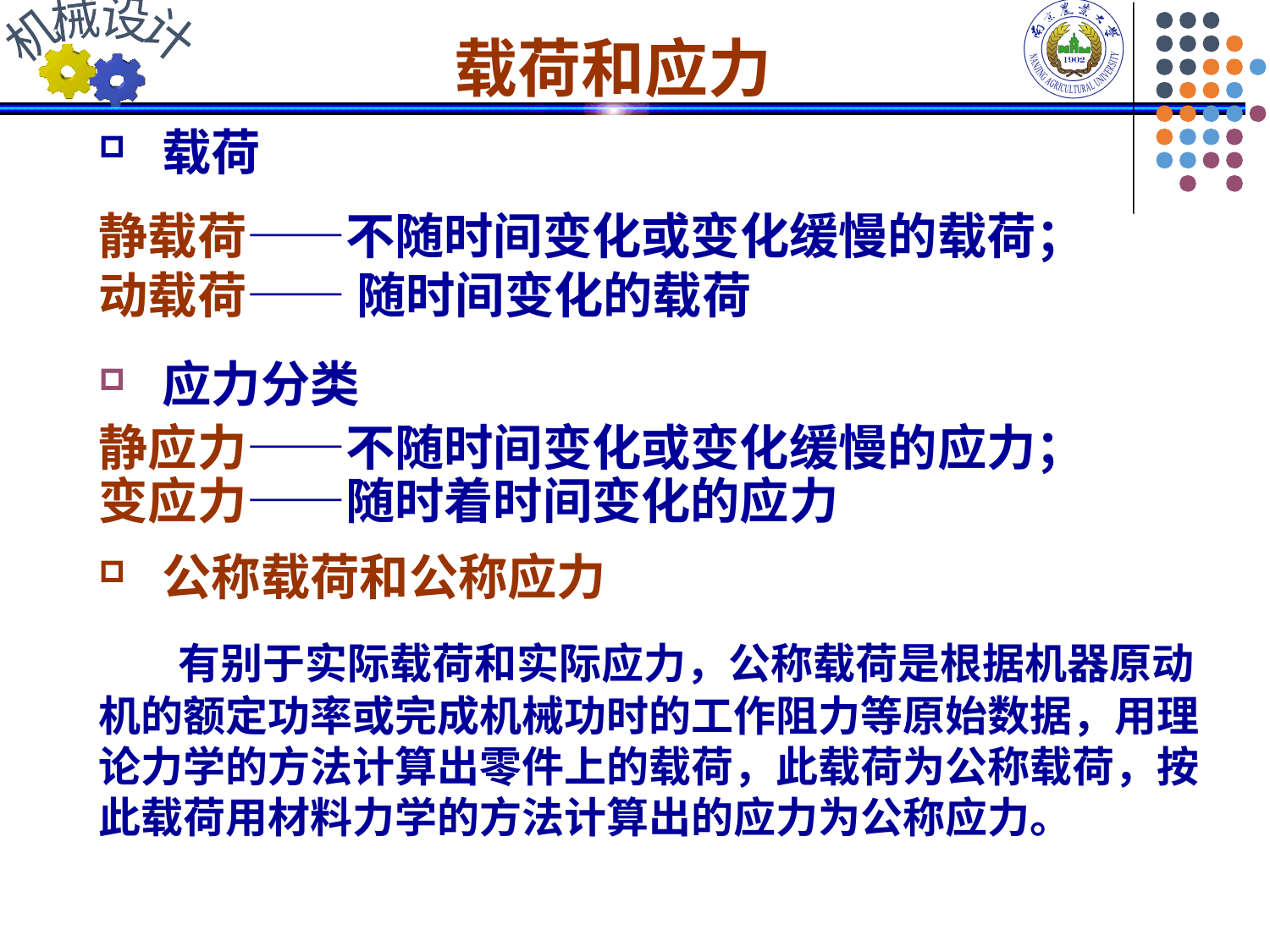

载荷和应力
载荷
静载荷——不随时间变化或变化缓慢的载荷；动载荷—— 随时间变化的载荷
应力分类
静应力——不随时间变化或变化缓慢的应力；变应力——随时着时间变化的应力
公称载荷和公称应力
      有别于实际载荷和实际应力，公称载荷是根据机器原动机的额定功率或完成机械功时的工作阻力等原始数据，用理论力学的方法计算出零件上的载荷，此载荷为公称载荷，按此载荷用材料力学的方法计算出的应力为公称应力。